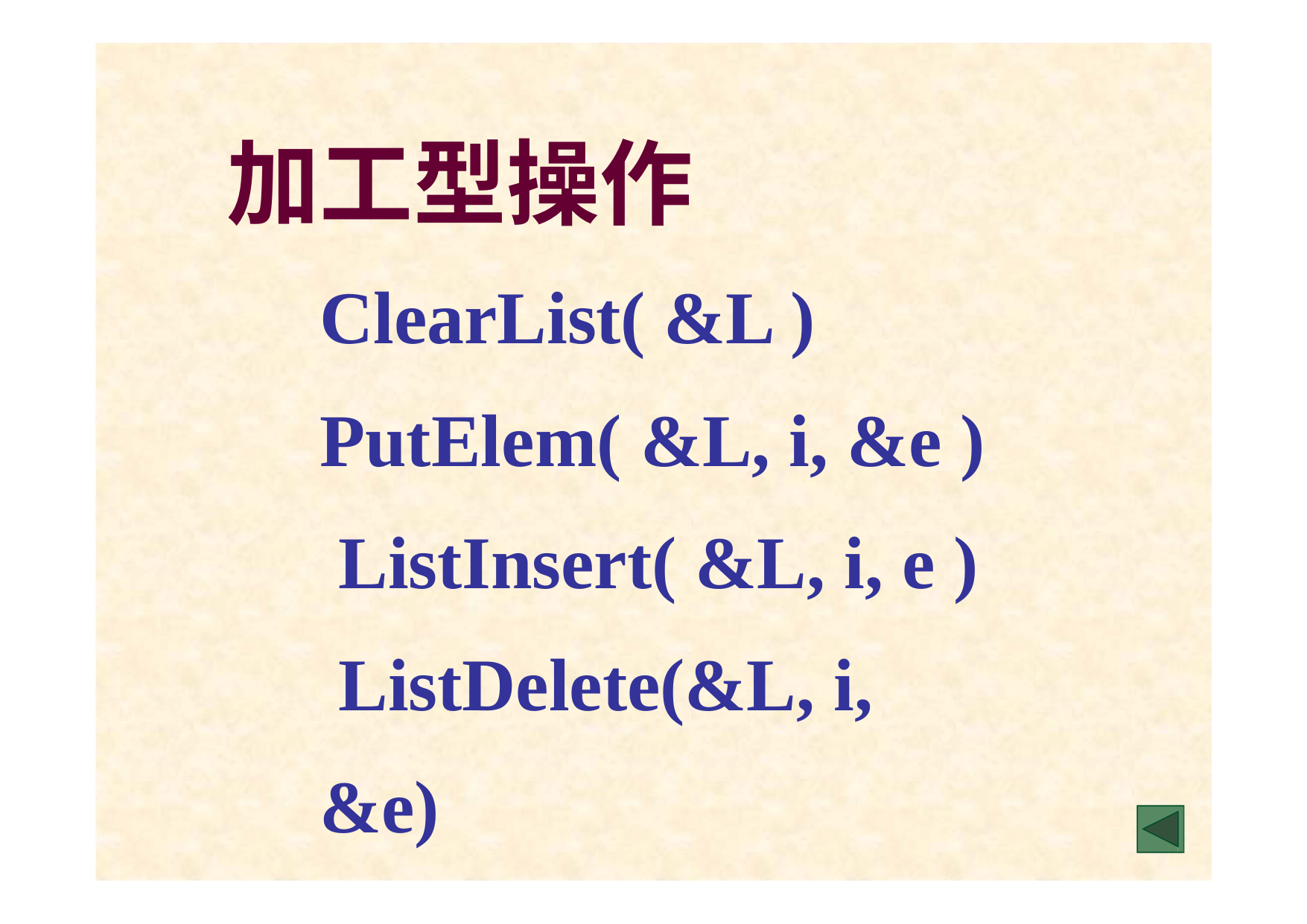

加工型操作 ClearList( &L )  PutElem( &L, i, &e )  ListInsert( &L, i, e )  ListDelete(&L, i, &e)